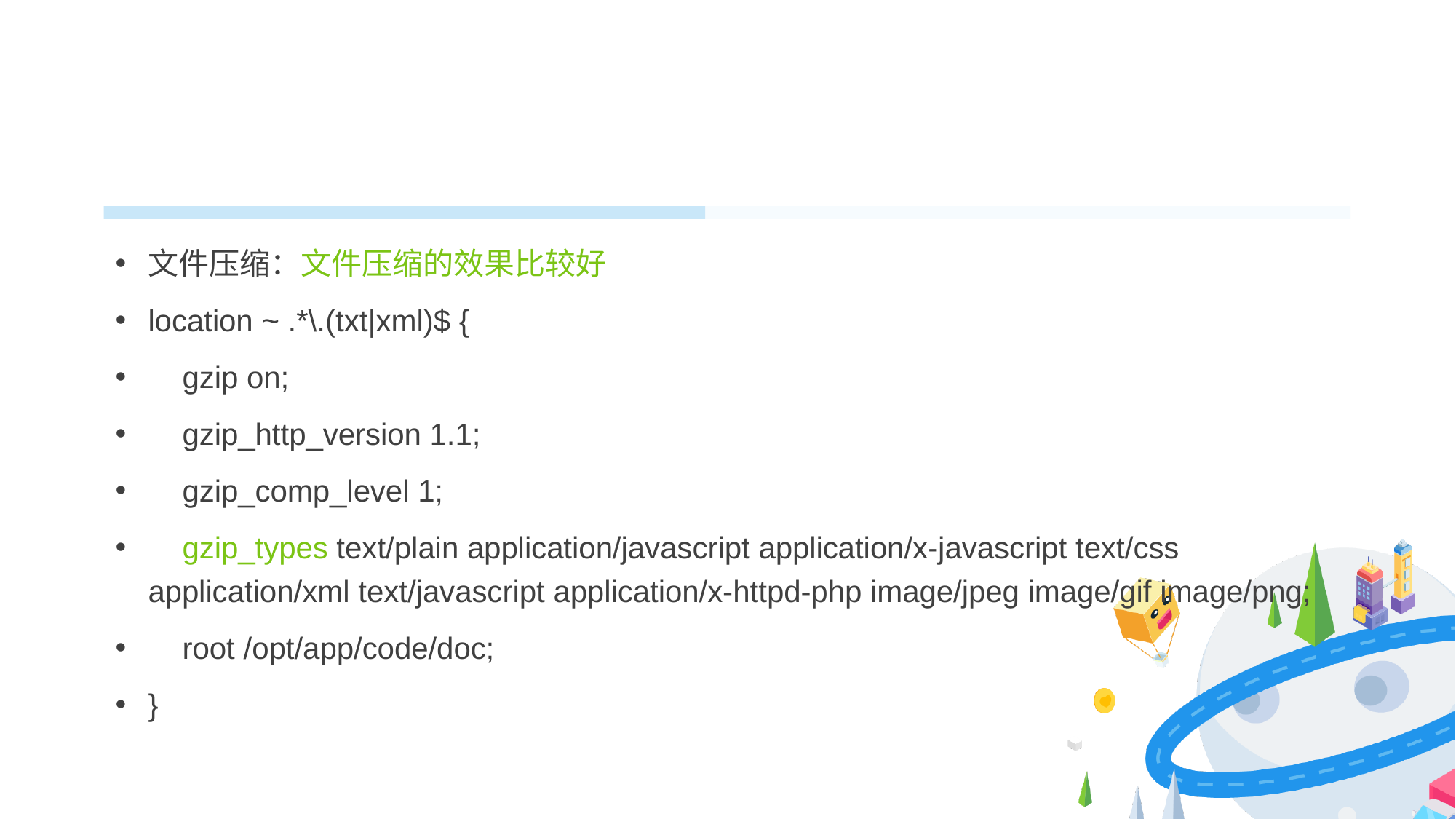

#
文件压缩：文件压缩的效果比较好
location ~ .*\.(txt|xml)$ {
    gzip on;
    gzip_http_version 1.1;
    gzip_comp_level 1;
    gzip_types text/plain application/javascript application/x-javascript text/css application/xml text/javascript application/x-httpd-php image/jpeg image/gif image/png;
    root /opt/app/code/doc;
}